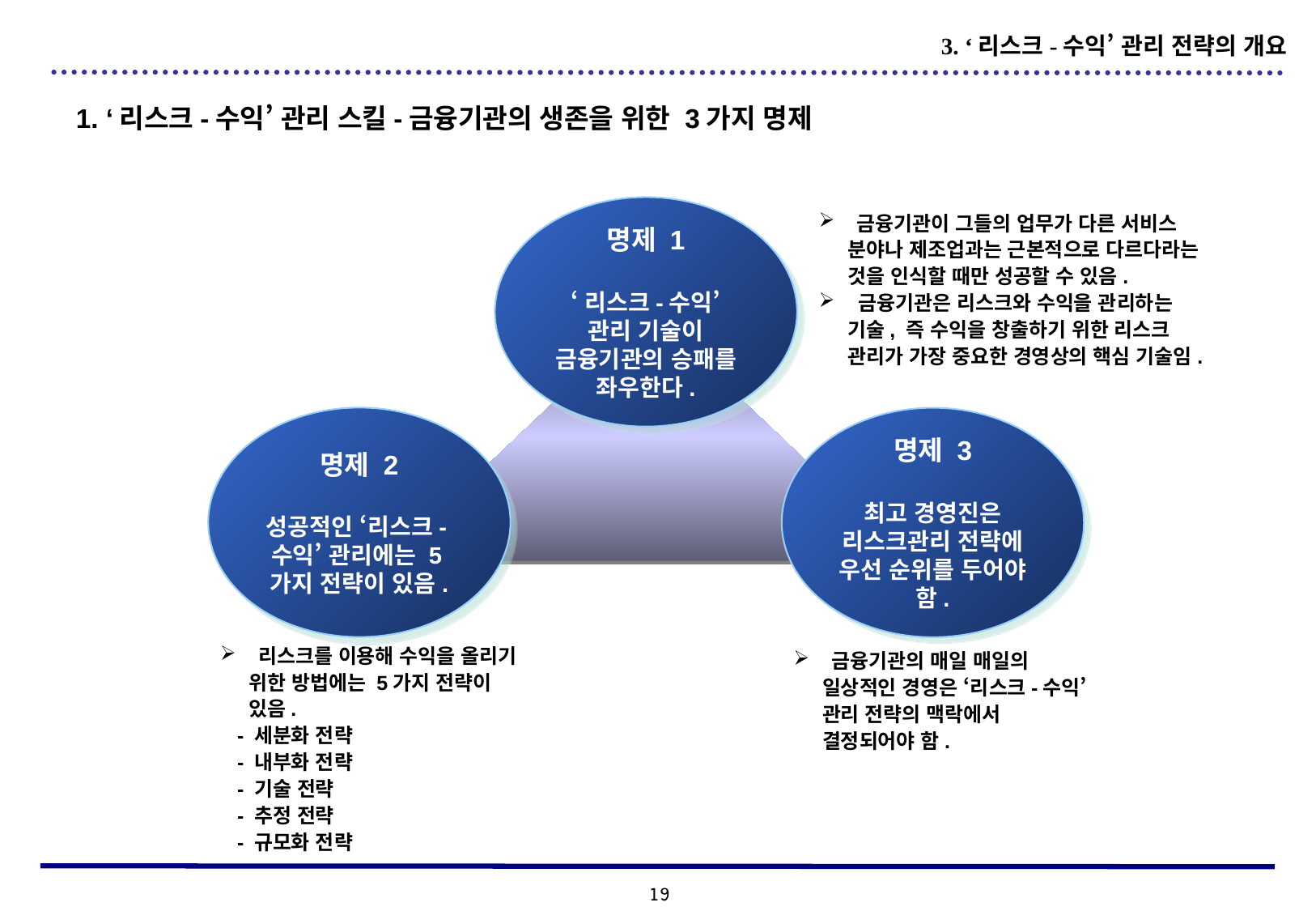

3. ‘리스크-수익’ 관리 전략의 개요
1. ‘리스크-수익’ 관리 스킬-금융기관의 생존을 위한 3가지 명제
명제 1

‘리스크-수익’ 관리 기술이 금융기관의 승패를 좌우한다.
 금융기관이 그들의 업무가 다른 서비스 분야나 제조업과는 근본적으로 다르다라는 것을 인식할 때만 성공할 수 있음.
 금융기관은 리스크와 수익을 관리하는 기술, 즉 수익을 창출하기 위한 리스크 관리가 가장 중요한 경영상의 핵심 기술임.

명제 2

성공적인 ‘리스크-수익’ 관리에는 5가지 전략이 있음.
명제 3

최고 경영진은 리스크관리 전략에 우선 순위를 두어야 함.
 리스크를 이용해 수익을 올리기 위한 방법에는 5가지 전략이 있음.
   - 세분화 전략
   - 내부화 전략
   - 기술 전략
   - 추정 전략
   - 규모화 전략
 금융기관의 매일 매일의 일상적인 경영은 ‘리스크-수익’ 관리 전략의 맥락에서 결정되어야 함.